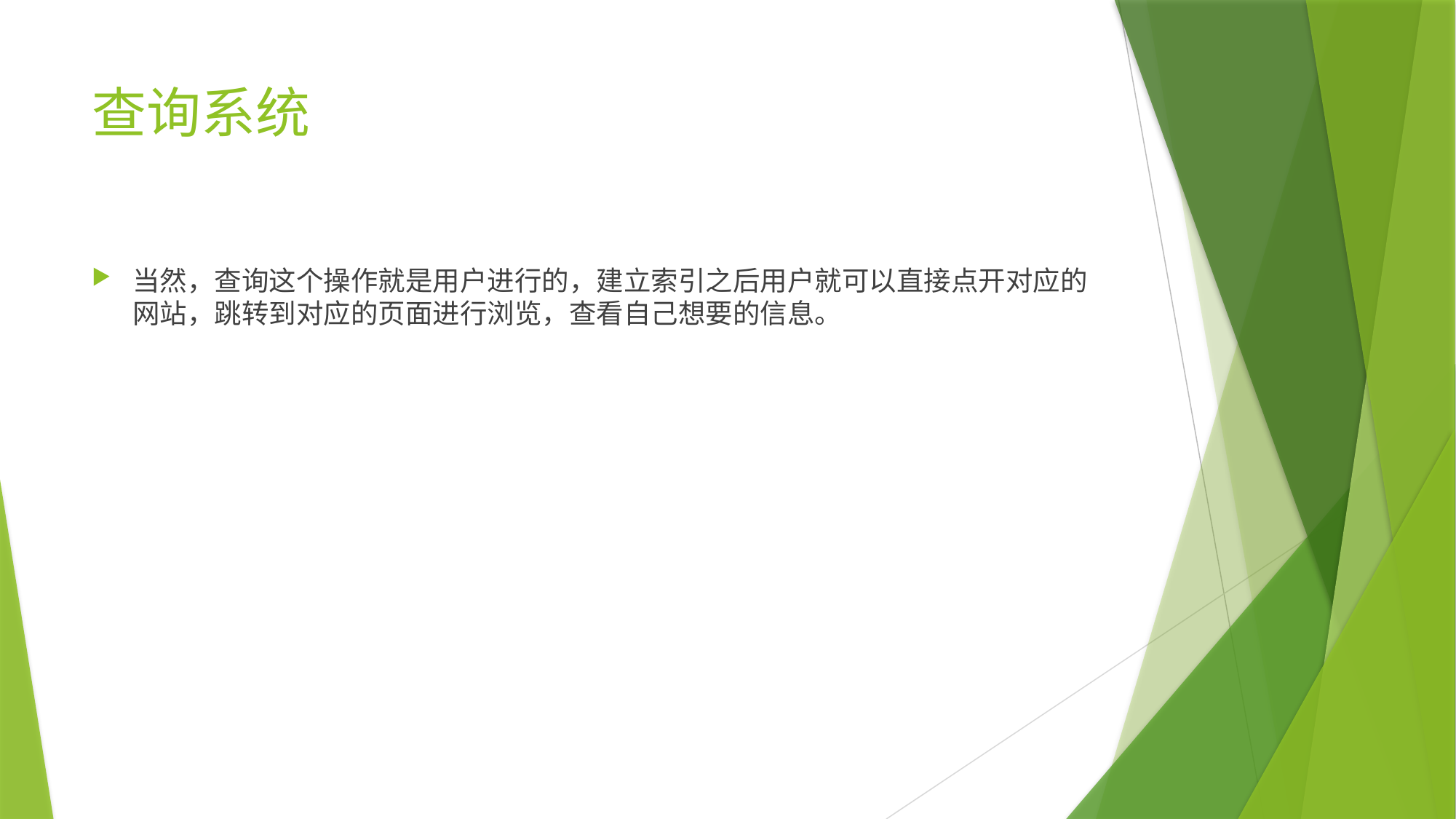

# 查询系统
当然，查询这个操作就是用户进行的，建立索引之后用户就可以直接点开对应的网站，跳转到对应的页面进行浏览，查看自己想要的信息。